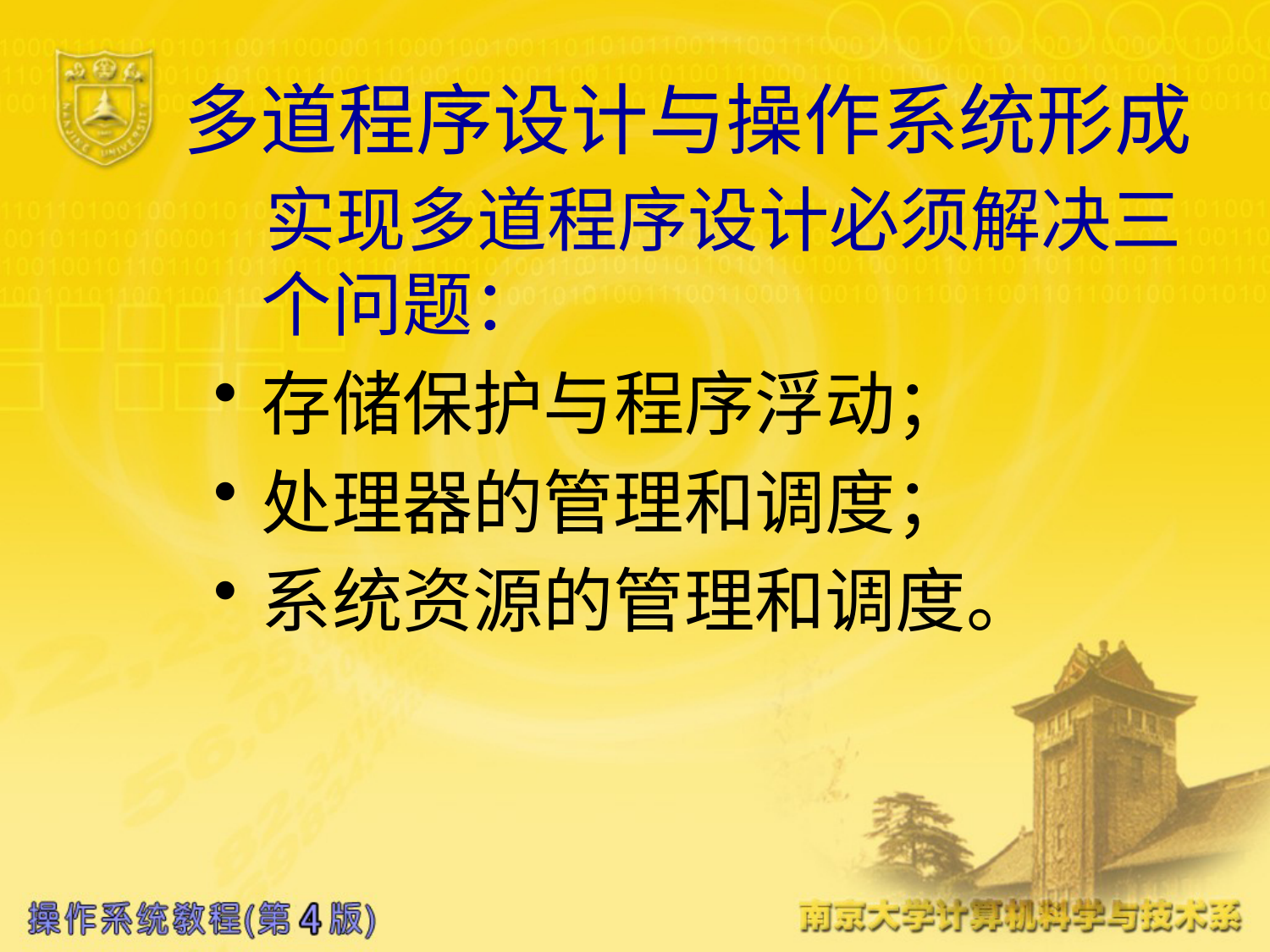

# 多道程序设计与操作系统形成
   实现多道程序设计必须解决三个问题：
存储保护与程序浮动；
处理器的管理和调度；
系统资源的管理和调度。